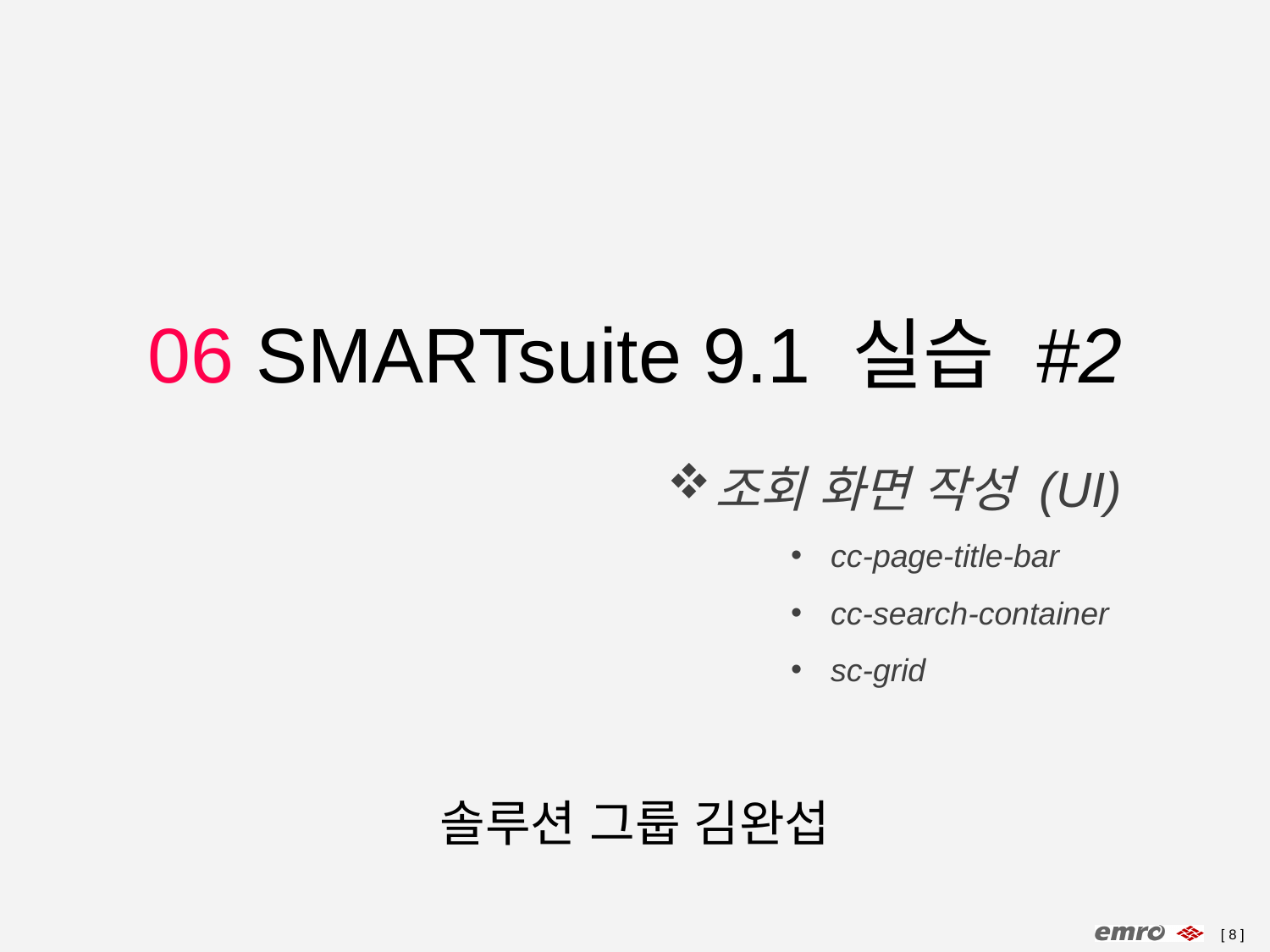

06 SMARTsuite 9.1 실습 #2
조회 화면 작성 (UI)
cc-page-title-bar
cc-search-container
sc-grid
솔루션 그룹 김완섭